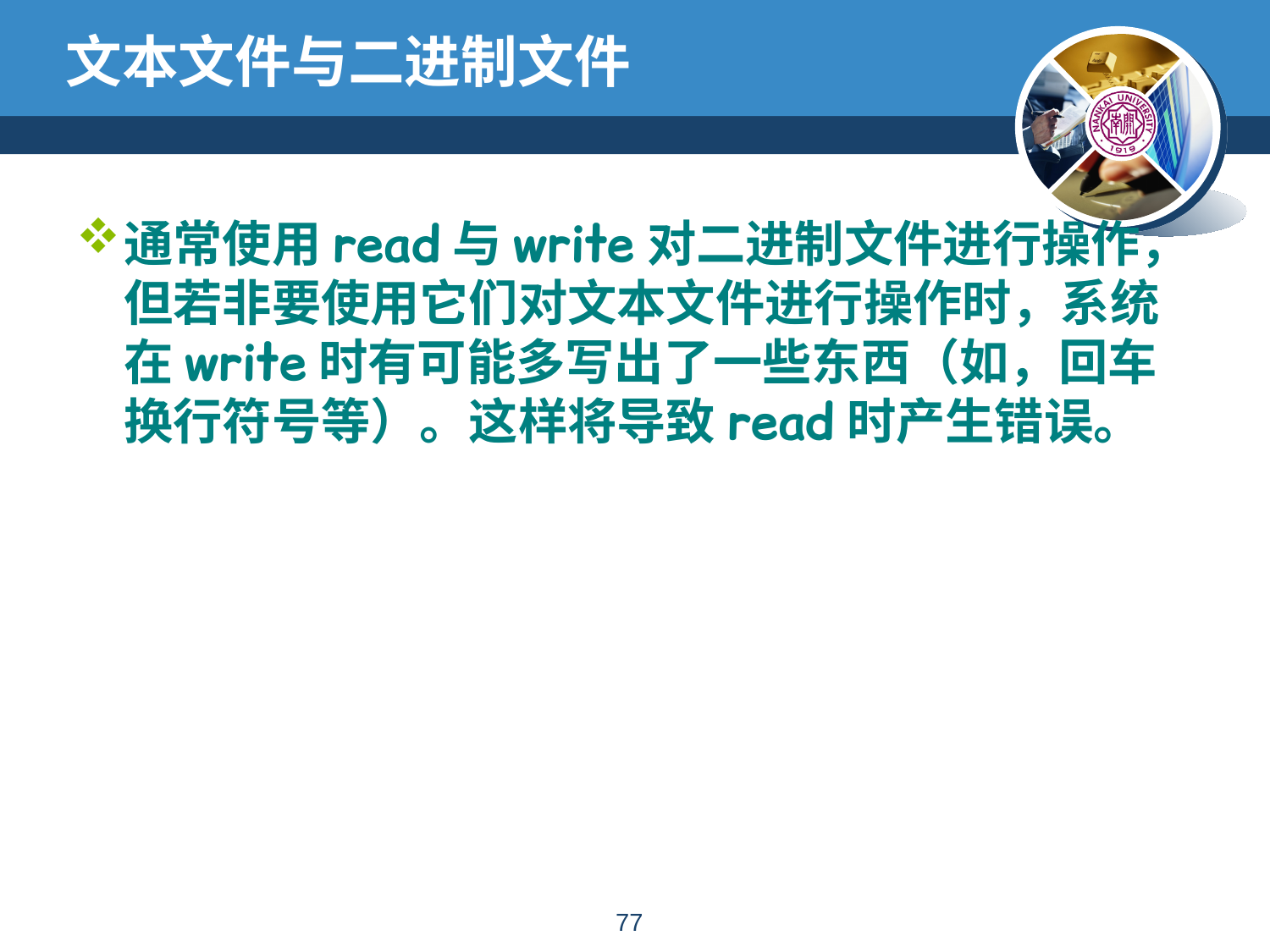

# 文本文件与二进制文件
通常使用read与write对二进制文件进行操作，但若非要使用它们对文本文件进行操作时，系统在write时有可能多写出了一些东西（如，回车换行符号等）。这样将导致read时产生错误。
77